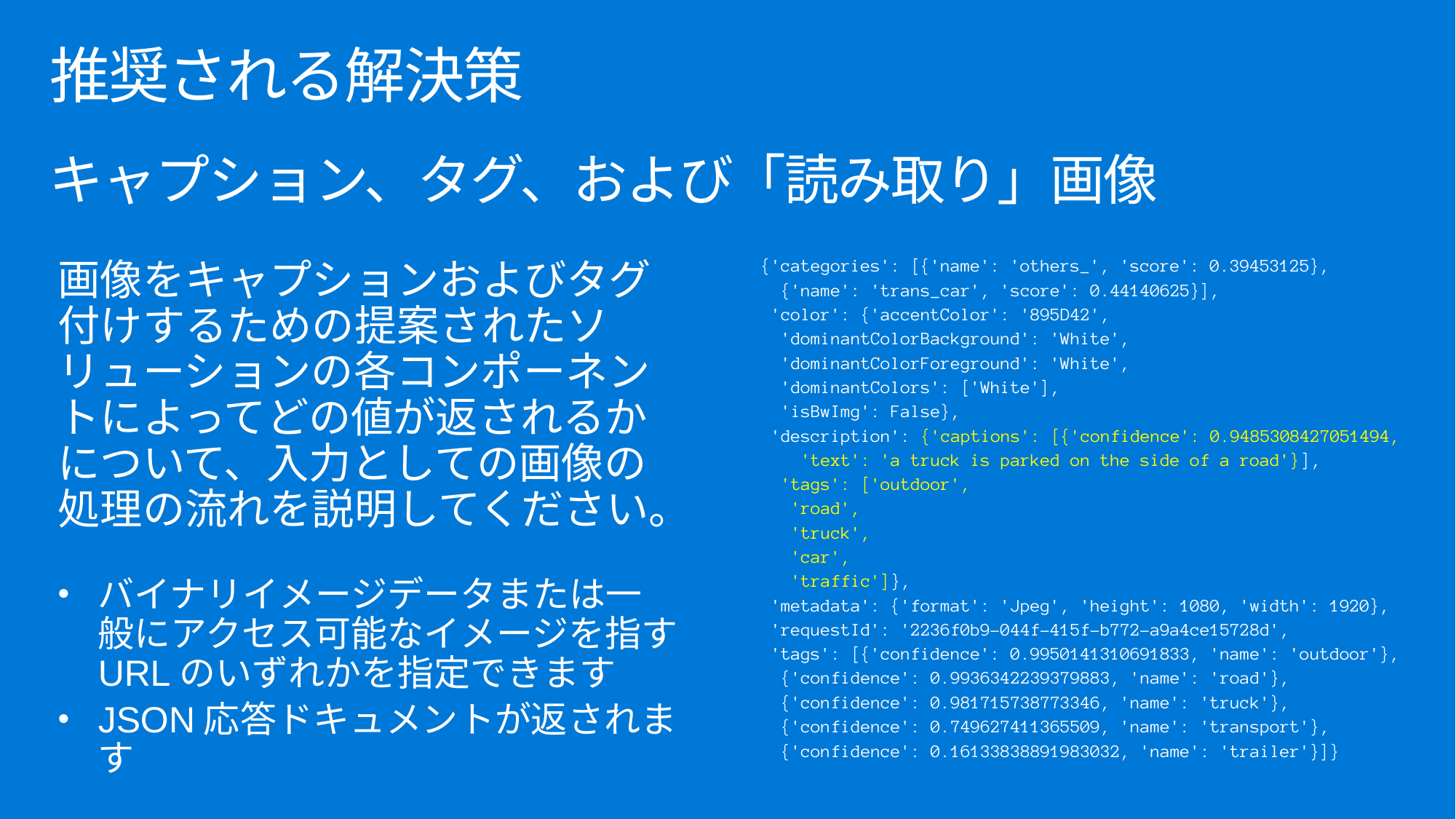

# 推奨される解決策
キャプション、タグ、および「読み取り」画像
画像をキャプションおよびタグ付けするための提案されたソリューションの各コンポーネントによってどの値が返されるかについて、入力としての画像の処理の流れを説明してください。

バイナリイメージデータまたは一般にアクセス可能なイメージを指すURLのいずれかを指定できます
JSON応答ドキュメントが返されます
{'categories': [{'name': 'others_', 'score': 0.39453125},
  {'name': 'trans_car', 'score': 0.44140625}],
 'color': {'accentColor': '895D42',
  'dominantColorBackground': 'White',
  'dominantColorForeground': 'White',
  'dominantColors': ['White'],
  'isBwImg': False},
 'description': {'captions': [{'confidence': 0.9485308427051494,
    'text': 'a truck is parked on the side of a road'}],
  'tags': ['outdoor',
   'road',
   'truck',
   'car',
   'traffic']},
 'metadata': {'format': 'Jpeg', 'height': 1080, 'width': 1920},
 'requestId': '2236f0b9-044f-415f-b772-a9a4ce15728d',
 'tags': [{'confidence': 0.9950141310691833, 'name': 'outdoor'},
  {'confidence': 0.9936342239379883, 'name': 'road'},
  {'confidence': 0.981715738773346, 'name': 'truck'},
  {'confidence': 0.749627411365509, 'name': 'transport'},
  {'confidence': 0.16133838891983032, 'name': 'trailer'}]}